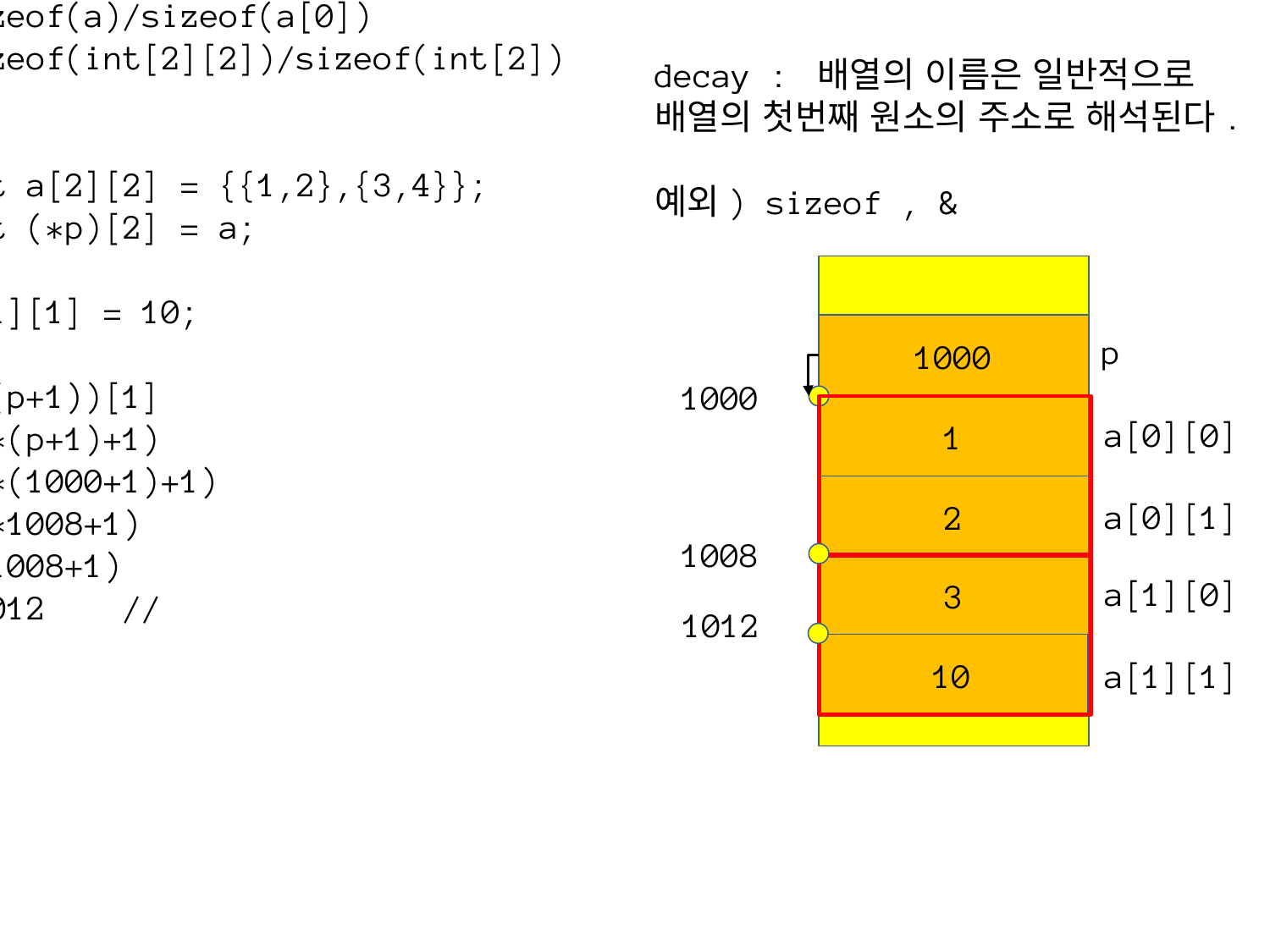

sizeof(a)/sizeof(a[0])
sizeof(int[2][2])/sizeof(int[2])

int a[2][2] = {{1,2},{3,4}};
int (*p)[2] = a;

p[1][1] = 10;

(*(p+1))[1]
*(*(p+1)+1)
*(*(1000+1)+1)
*(*1008+1)
*(1008+1)
*1012    //

decay : 배열의 이름은 일반적으로
배열의 첫번째 원소의 주소로 해석된다.

예외) sizeof , &

1000
p
1000

1

a[0][0]
2
a[0][1]
1008

3

a[1][0]
1012

10
a[1][1]